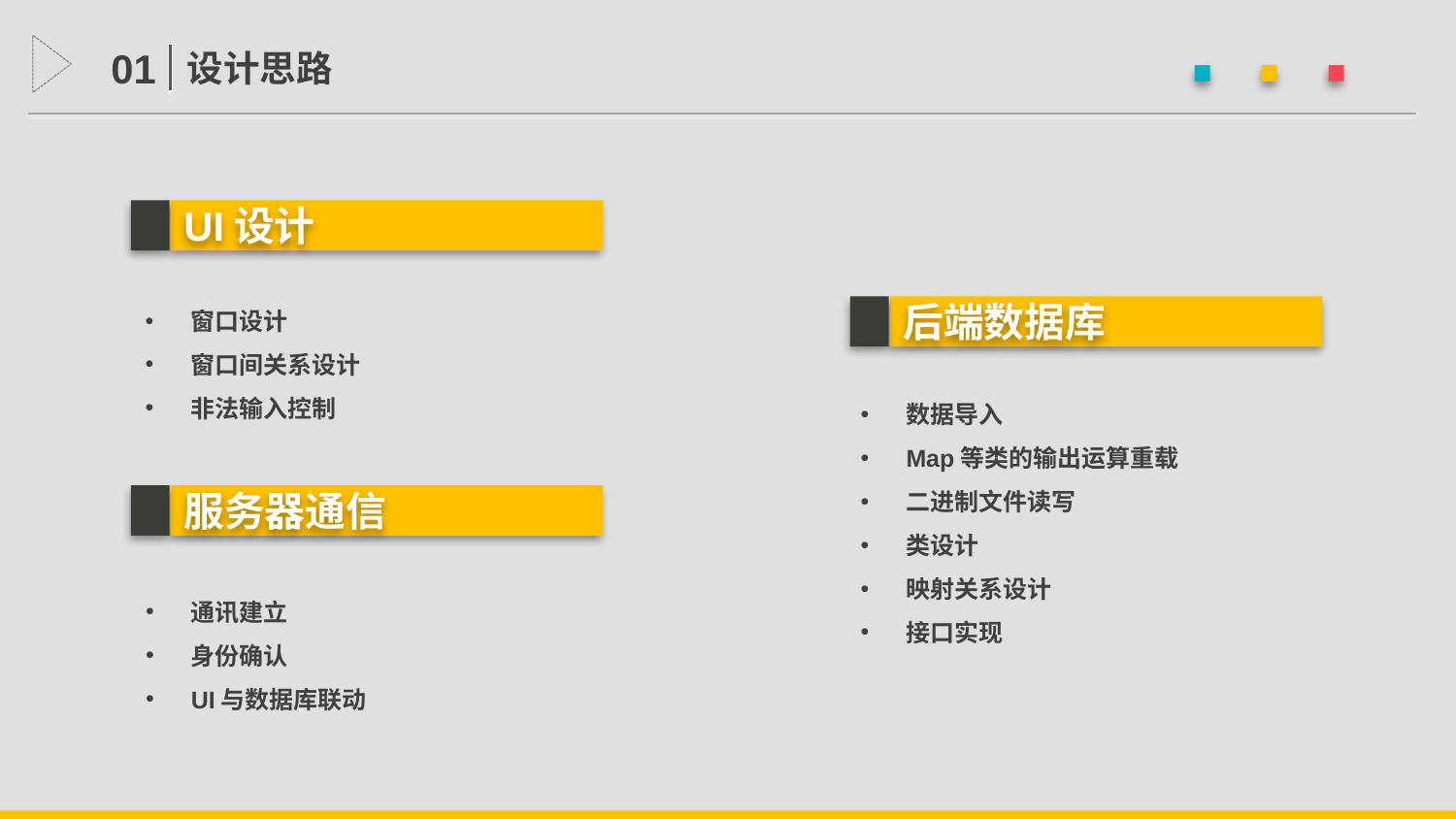

· · ·

01
设计思路

UI设计

窗口设计
窗口间关系设计
非法输入控制
后端数据库

数据导入
Map等类的输出运算重载
二进制文件读写
类设计
映射关系设计
接口实现
服务器通信

通讯建立
身份确认
UI与数据库联动